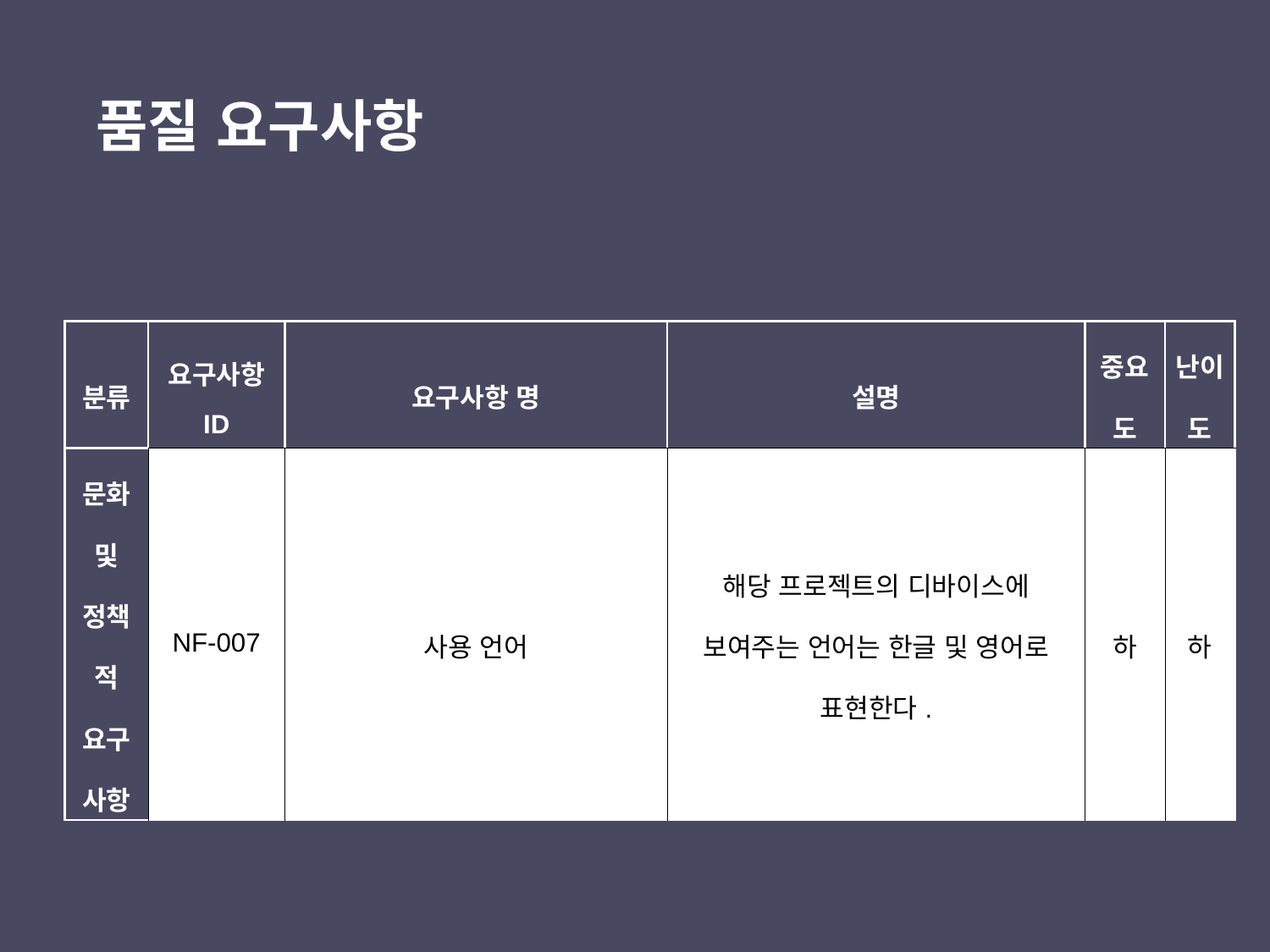

품질 요구사항

| 분류 | 요구사항 ID | 요구사항 명 | 설명 | 중요도 | 난이도 |
| --- | --- | --- | --- | --- | --- |
| 문화 및 정책적 요구사항 | NF-007 | 사용 언어 | 해당 프로젝트의 디바이스에 보여주는 언어는 한글 및 영어로 표현한다. | 하 | 하 |